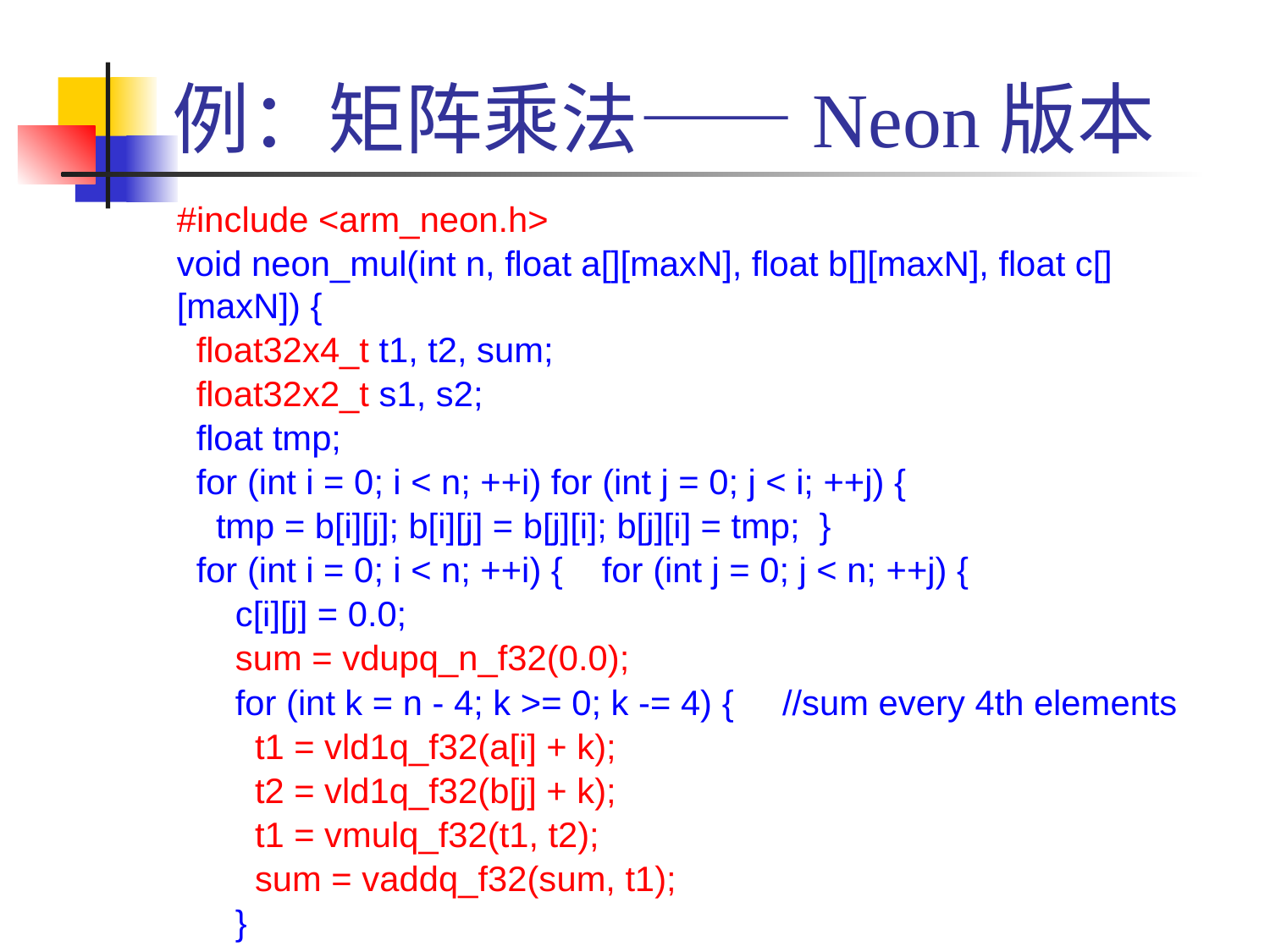

# 例：矩阵乘法——Neon版本
#include <arm_neon.h>
void neon_mul(int n, float a[][maxN], float b[][maxN], float c[][maxN]) {
  float32x4_t t1, t2, sum;
  float32x2_t s1, s2;
  float tmp;
  for (int i = 0; i < n; ++i) for (int j = 0; j < i; ++j) {
    tmp = b[i][j]; b[i][j] = b[j][i]; b[j][i] = tmp;  }
  for (int i = 0; i < n; ++i) {    for (int j = 0; j < n; ++j) {
      c[i][j] = 0.0;
      sum = vdupq_n_f32(0.0);
      for (int k = n - 4; k >= 0; k -= 4) {     //sum every 4th elements
        t1 = vld1q_f32(a[i] + k);
        t2 = vld1q_f32(b[j] + k);
        t1 = vmulq_f32(t1, t2);
        sum = vaddq_f32(sum, t1);
      }